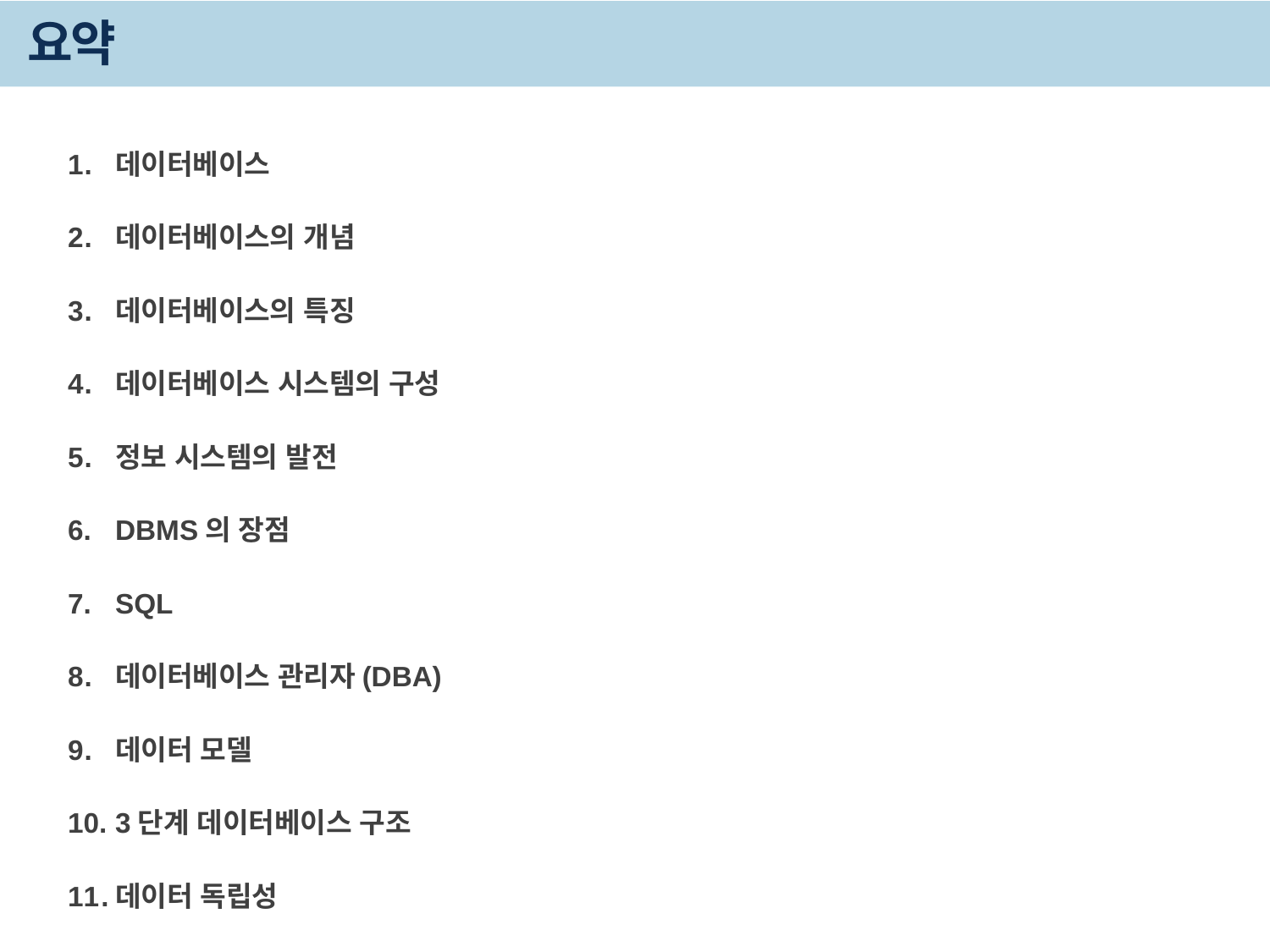

# 요약
데이터베이스
데이터베이스의 개념
데이터베이스의 특징
데이터베이스 시스템의 구성
정보 시스템의 발전
DBMS의 장점
SQL
데이터베이스 관리자(DBA)
데이터 모델
3단계 데이터베이스 구조
데이터 독립성